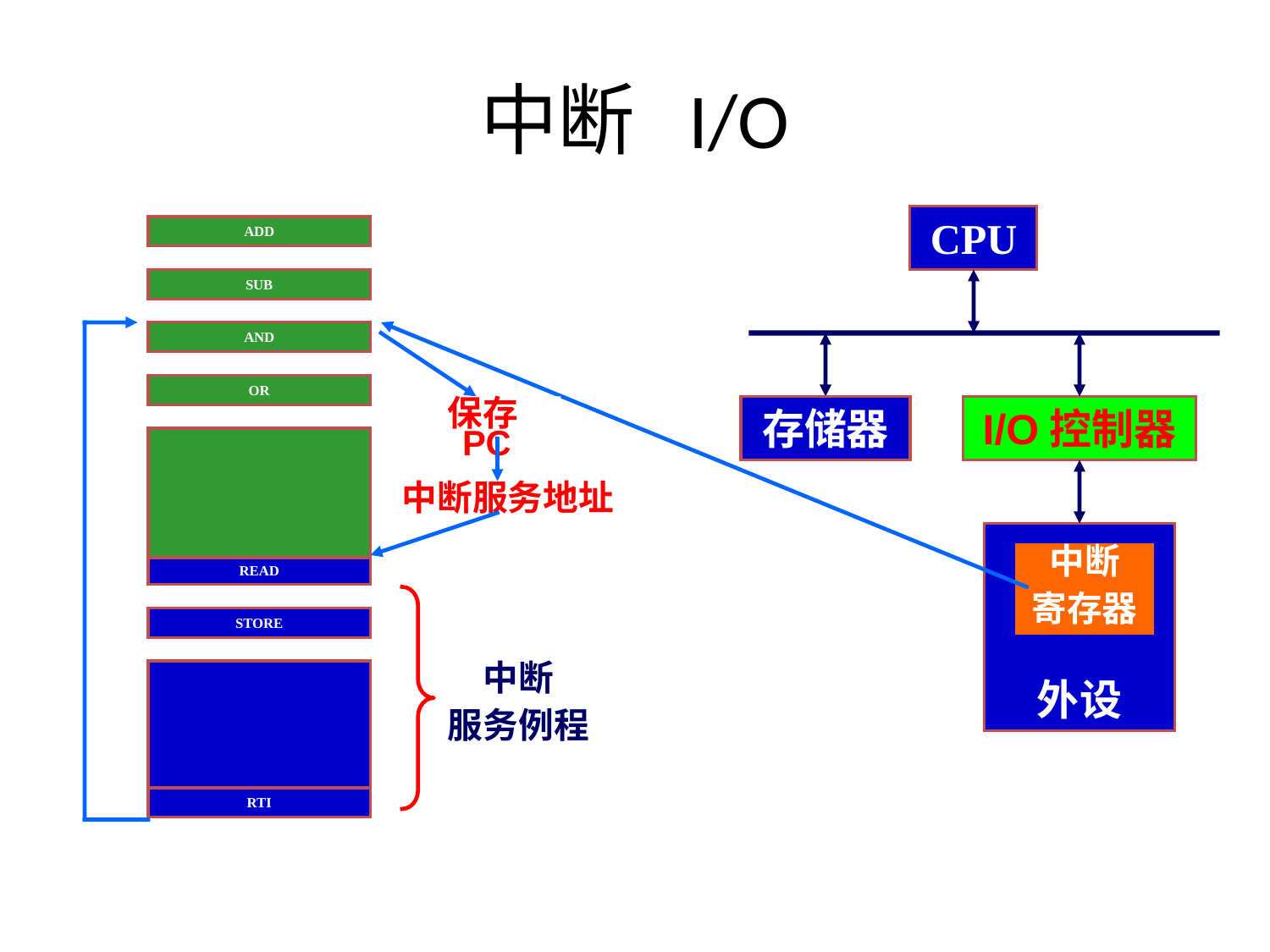

# 中断  I/O
CPU

存储器
I/O控制器

外设
中断
寄存器
ADD
SUB
AND
OR

READ

STORE

中断
服务例程
RTI

保存PC

中断服务地址